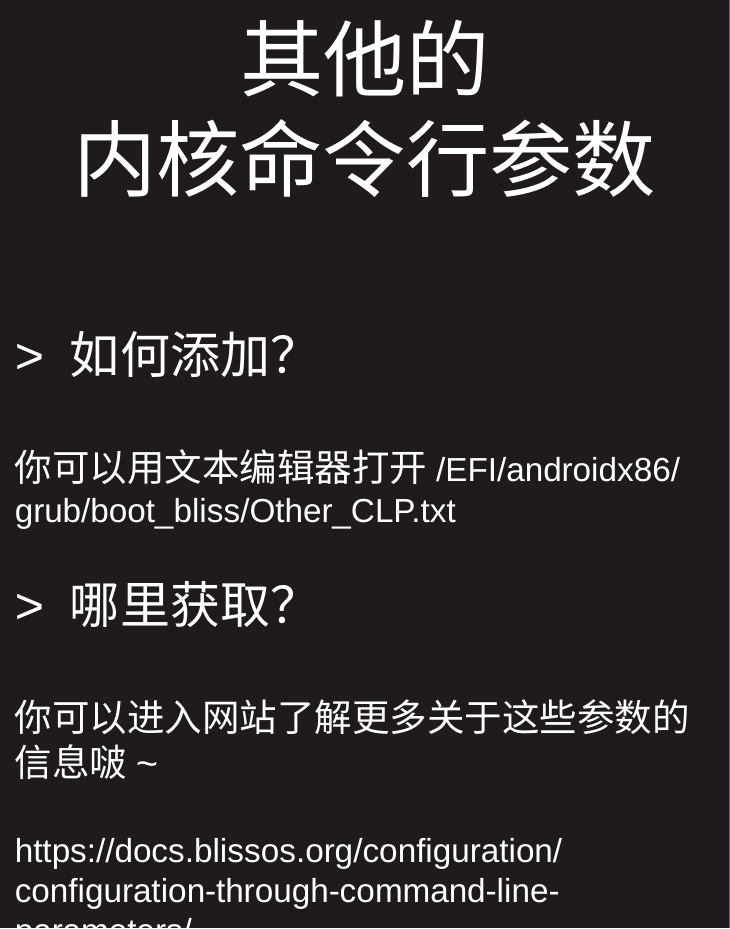

其他的
内核命令行参数
> 如何添加？

你可以用文本编辑器打开/EFI/androidx86/grub/boot_bliss/Other_CLP.txt

> 哪里获取？

你可以进入网站了解更多关于这些参数的信息啵~

https://docs.blissos.org/configuration/configuration-through-command-line-parameters/